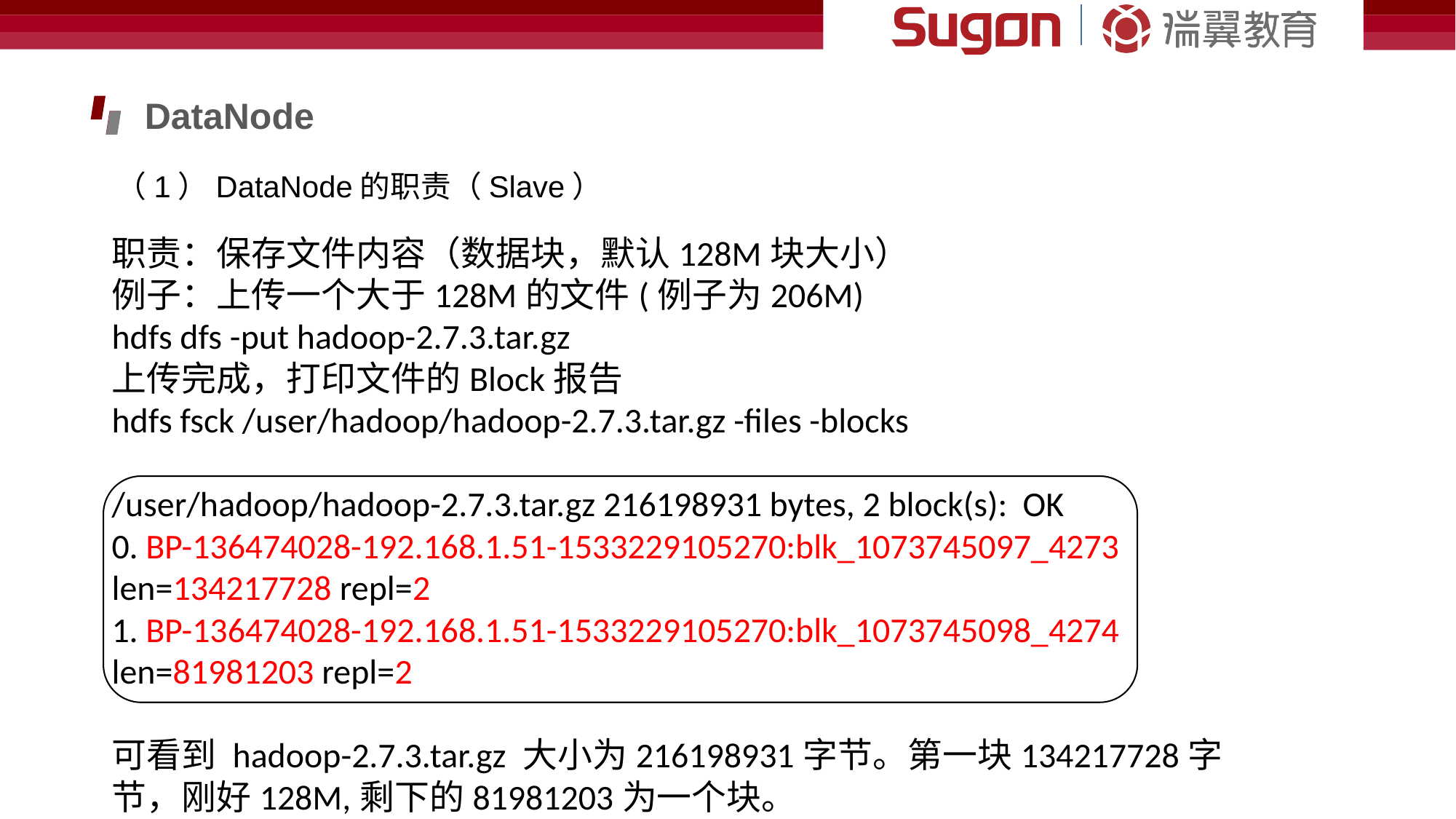

DataNode

（1）DataNode的职责（Slave）
职责：保存文件内容（数据块，默认128M块大小）
例子：上传一个大于128M的文件(例子为206M)
hdfs dfs -put hadoop-2.7.3.tar.gz
上传完成，打印文件的Block报告
hdfs fsck /user/hadoop/hadoop-2.7.3.tar.gz -files -blocks

/user/hadoop/hadoop-2.7.3.tar.gz 216198931 bytes, 2 block(s):  OK
0. BP-136474028-192.168.1.51-1533229105270:blk_1073745097_4273 len=134217728 repl=2
1. BP-136474028-192.168.1.51-1533229105270:blk_1073745098_4274 len=81981203 repl=2

可看到 hadoop-2.7.3.tar.gz 大小为216198931字节。第一块134217728字节，刚好128M,剩下的81981203为一个块。